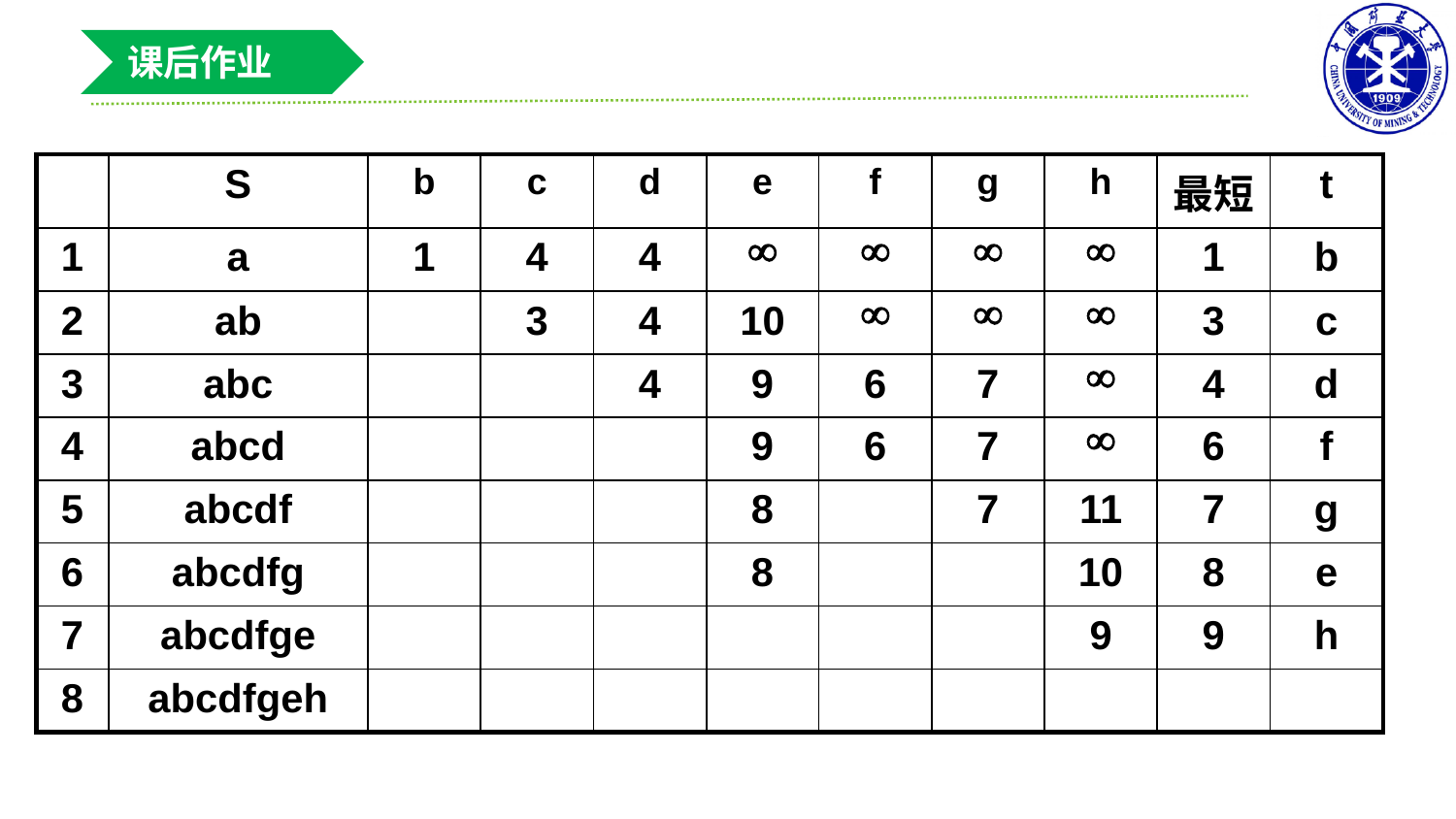

课后作业
|  | S | b | c | d | e | f | g | h | 最短 | t |
| --- | --- | --- | --- | --- | --- | --- | --- | --- | --- | --- |
| 1 | a | 1 | 4 | 4 | ∞ | ∞ | ∞ | ∞ | 1 | b |
| 2 | ab |  | 3 | 4 | 10 | ∞ | ∞ | ∞ | 3 | c |
| 3 | abc |  |  | 4 | 9 | 6 | 7 | ∞ | 4 | d |
| 4 | abcd |  |  |  | 9 | 6 | 7 | ∞ | 6 | f |
| 5 | abcdf |  |  |  | 8 |  | 7 | 11 | 7 | g |
| 6 | abcdfg |  |  |  | 8 |  |  | 10 | 8 | e |
| 7 | abcdfge |  |  |  |  |  |  | 9 | 9 | h |
| 8 | abcdfgeh |  |  |  |  |  |  |  |  |  |